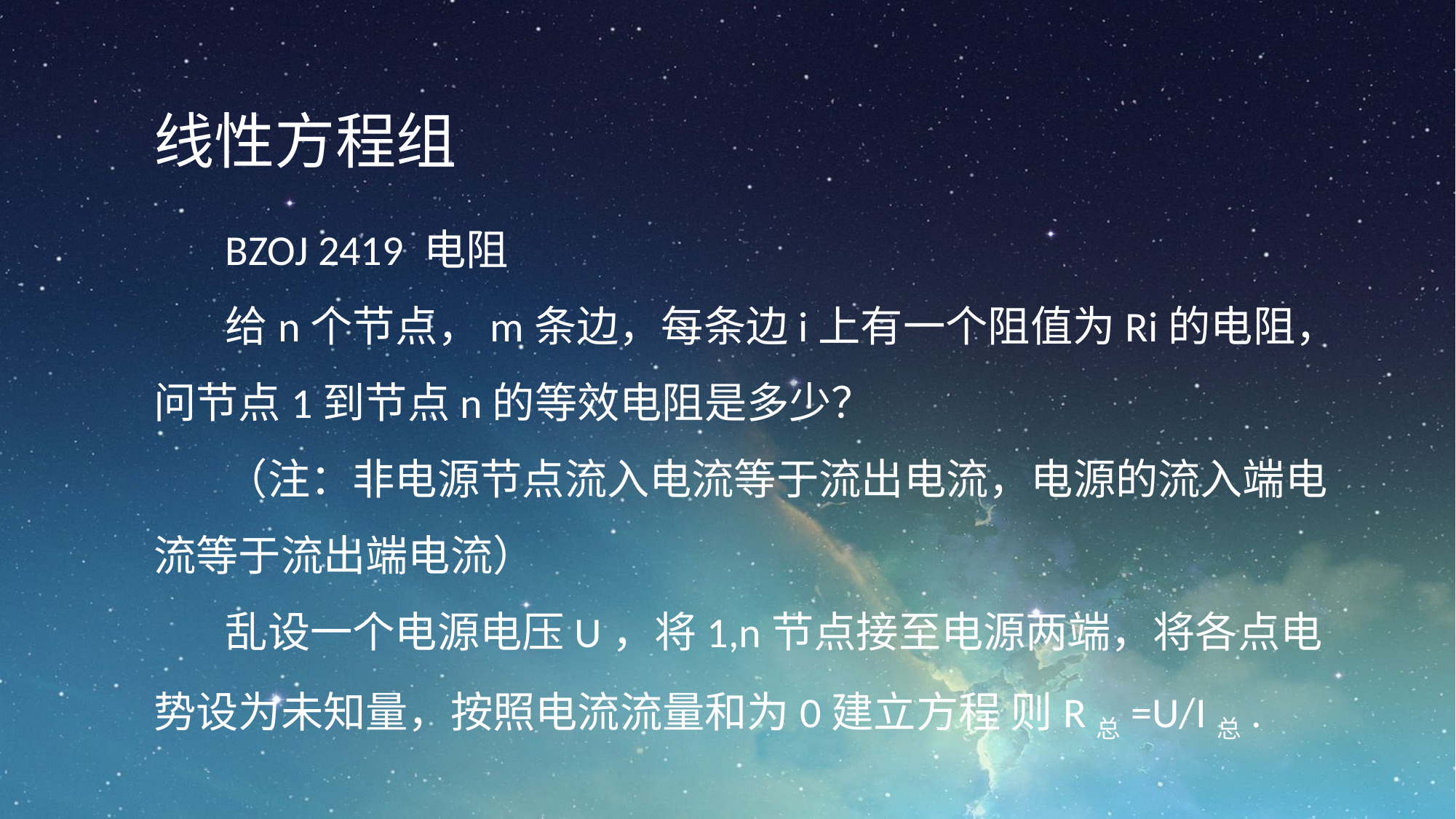

线性方程组
BZOJ 2419 电阻
给n个节点，m条边，每条边i上有一个阻值为Ri的电阻，问节点1到节点n的等效电阻是多少？
（注：非电源节点流入电流等于流出电流，电源的流入端电流等于流出端电流）
乱设一个电源电压U，将1,n节点接至电源两端，将各点电势设为未知量，按照电流流量和为0建立方程 则R总=U/I总.